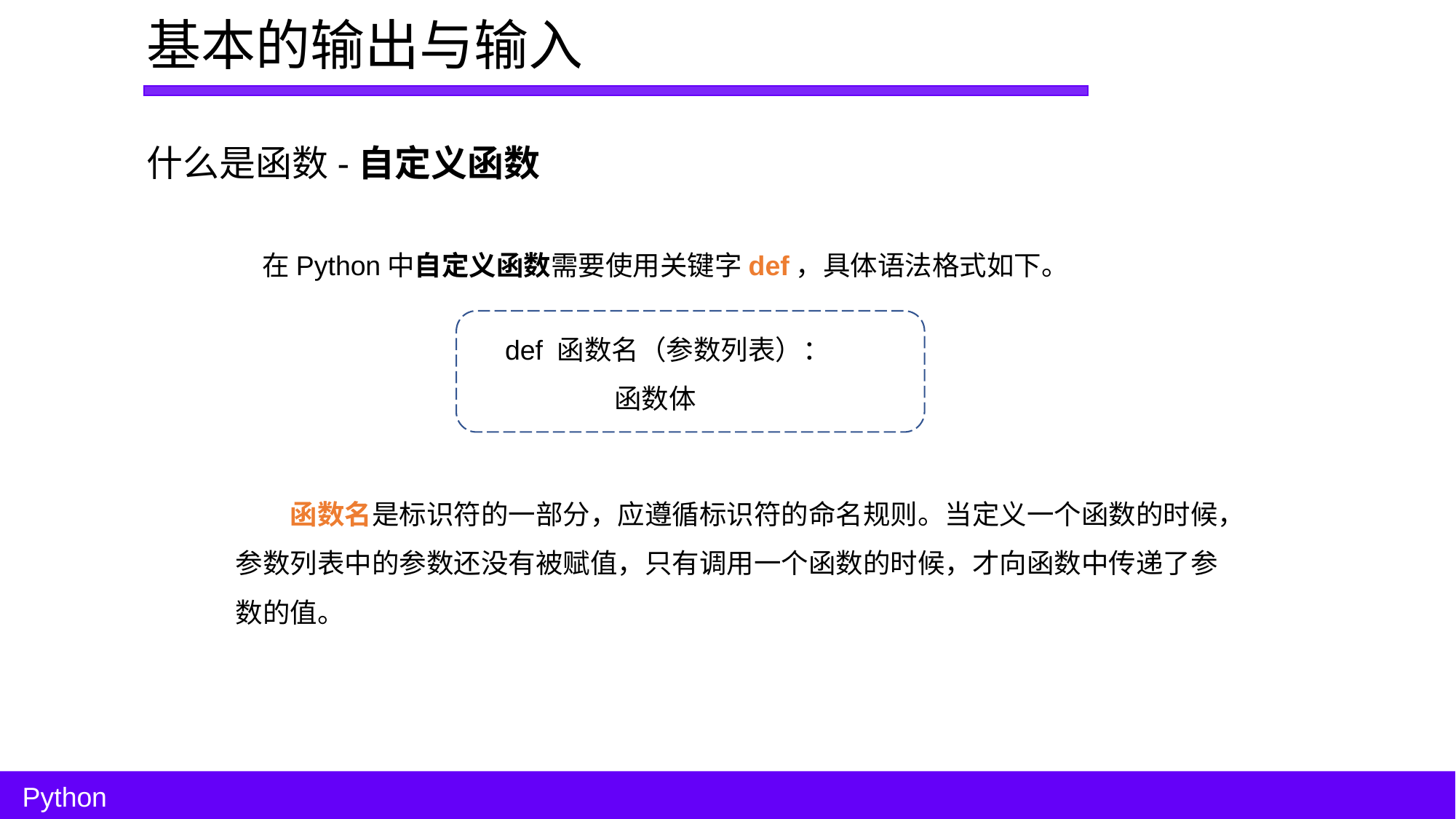

基本的输出与输入
什么是函数-自定义函数
在Python中自定义函数需要使用关键字def，具体语法格式如下。

def 函数名（参数列表）：
	函数体
函数名是标识符的一部分，应遵循标识符的命名规则。当定义一个函数的时候，参数列表中的参数还没有被赋值，只有调用一个函数的时候，才向函数中传递了参数的值。